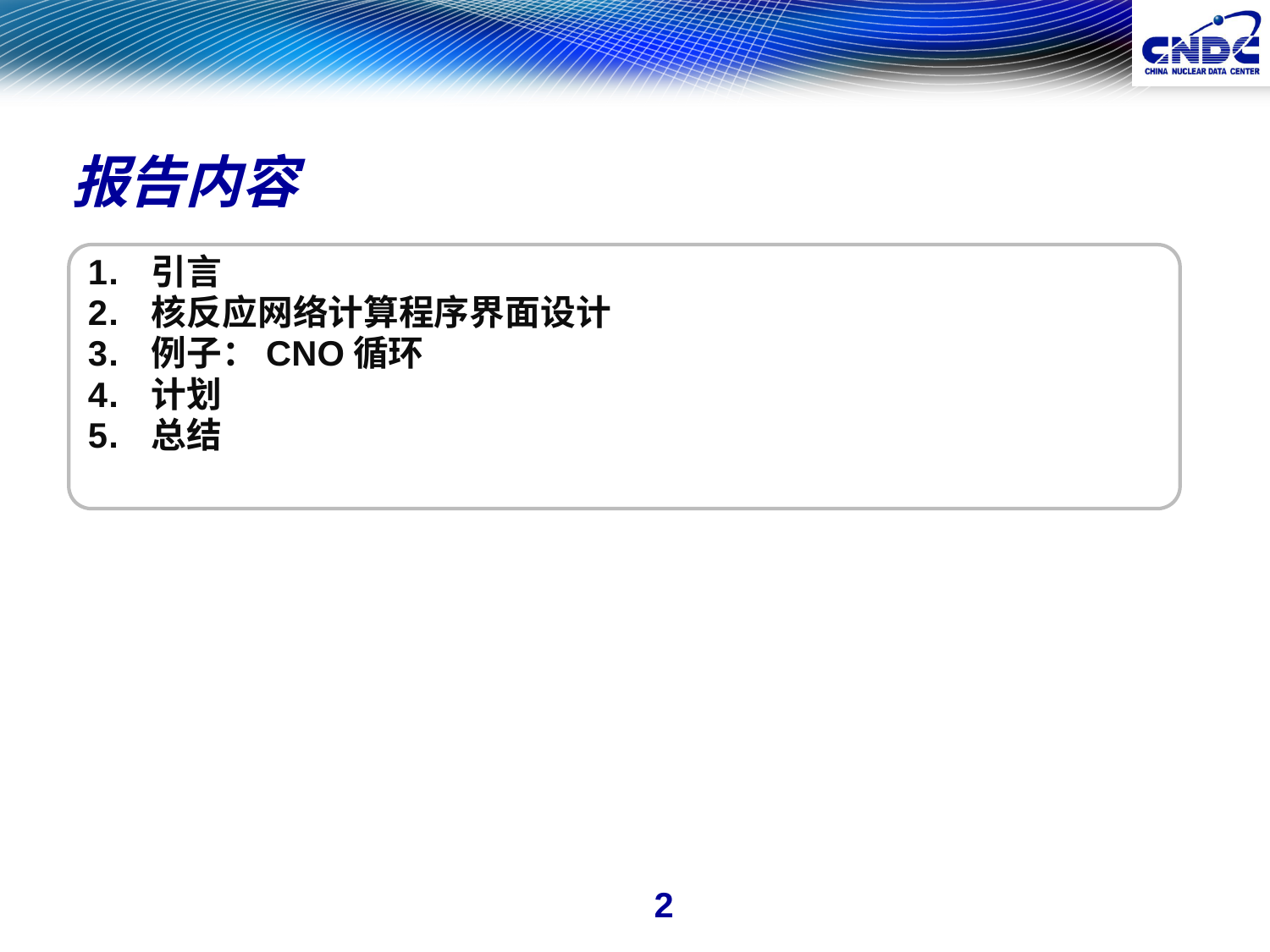

# 报告内容
引言
核反应网络计算程序界面设计
例子：CNO循环
计划
总结